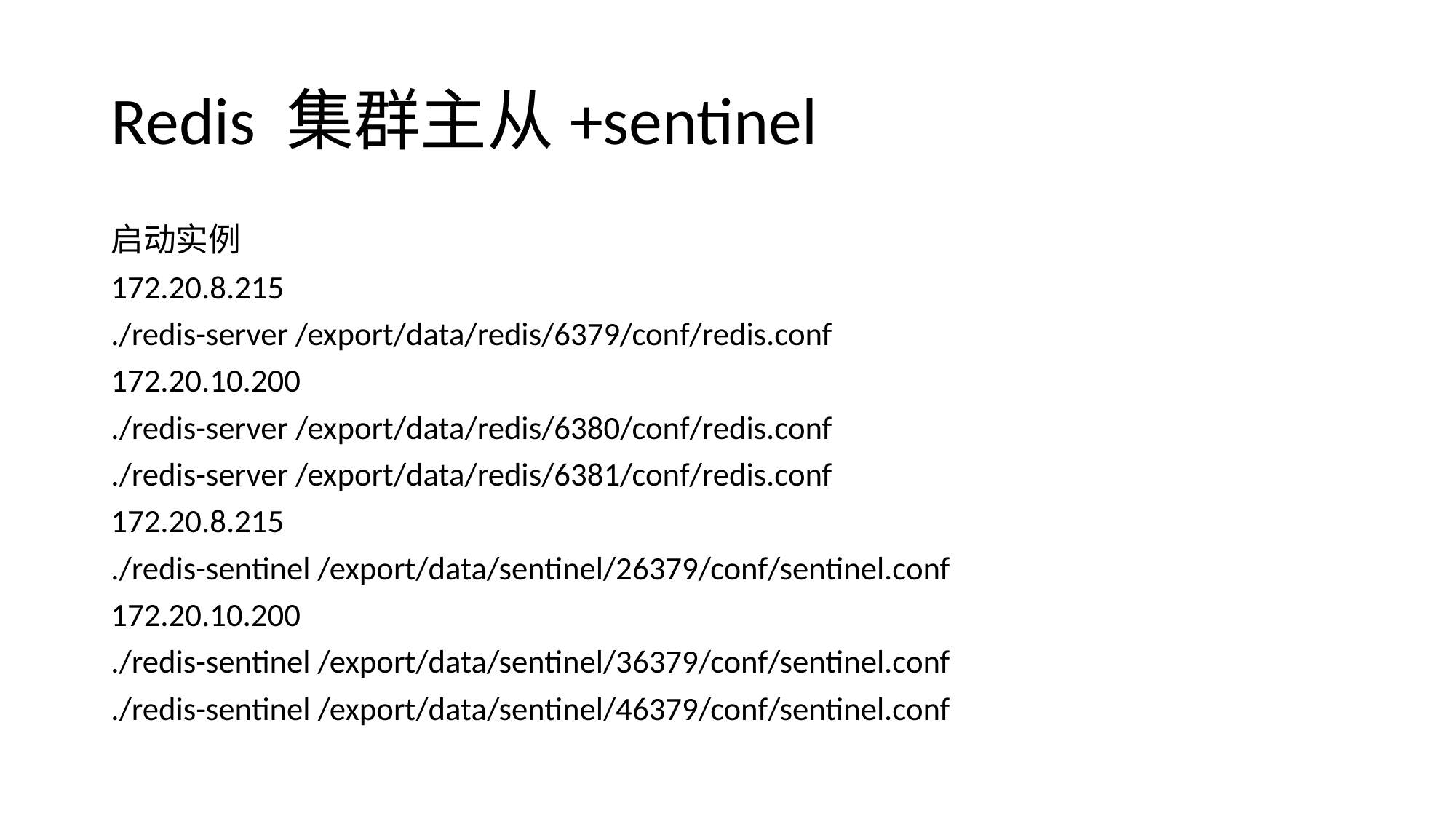

# Redis 集群主从+sentinel
启动实例
172.20.8.215
./redis-server /export/data/redis/6379/conf/redis.conf
172.20.10.200
./redis-server /export/data/redis/6380/conf/redis.conf
./redis-server /export/data/redis/6381/conf/redis.conf
172.20.8.215
./redis-sentinel /export/data/sentinel/26379/conf/sentinel.conf
172.20.10.200
./redis-sentinel /export/data/sentinel/36379/conf/sentinel.conf
./redis-sentinel /export/data/sentinel/46379/conf/sentinel.conf